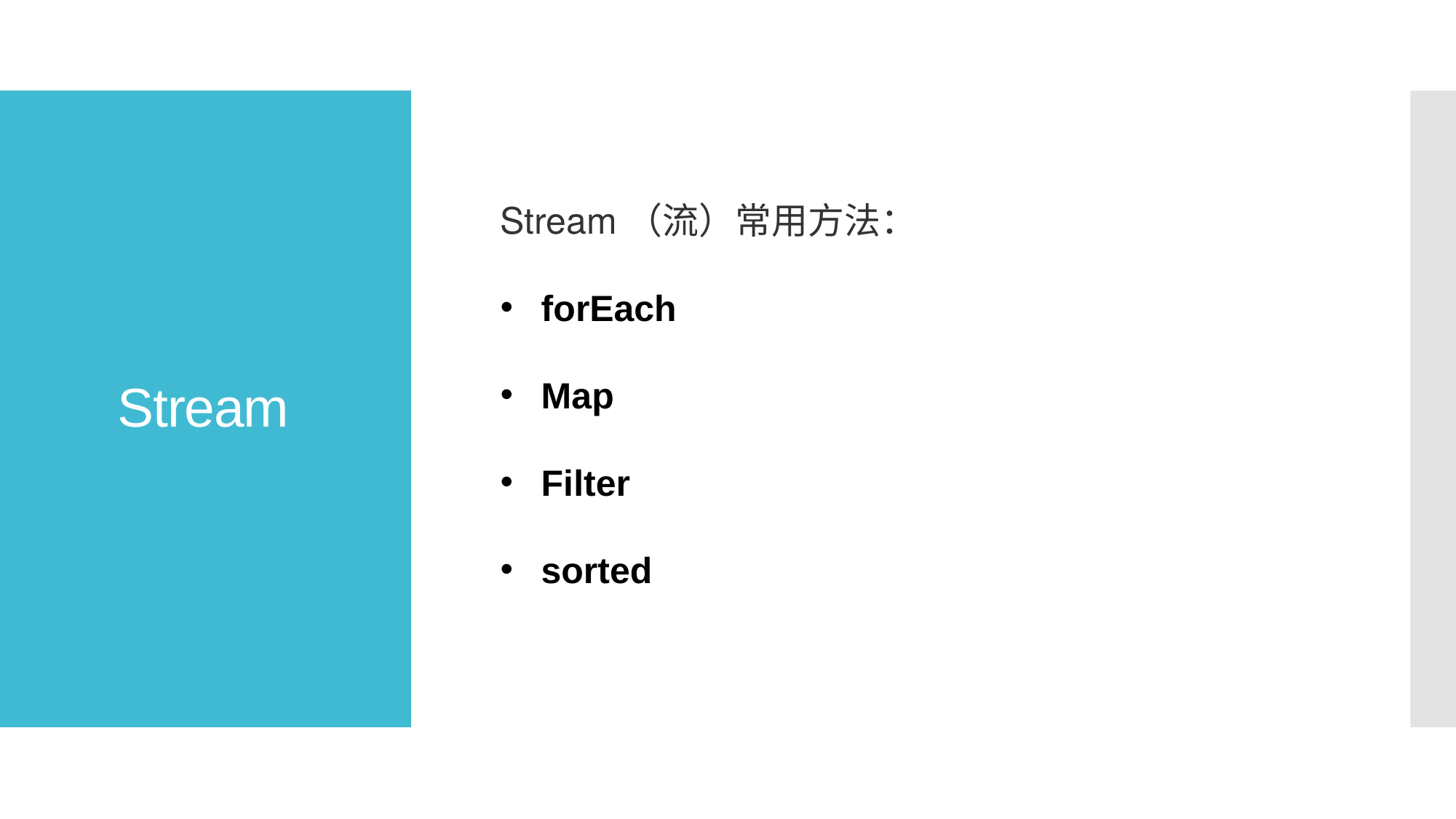

# Stream
Stream（流）常用方法：

forEach

Map

Filter

sorted